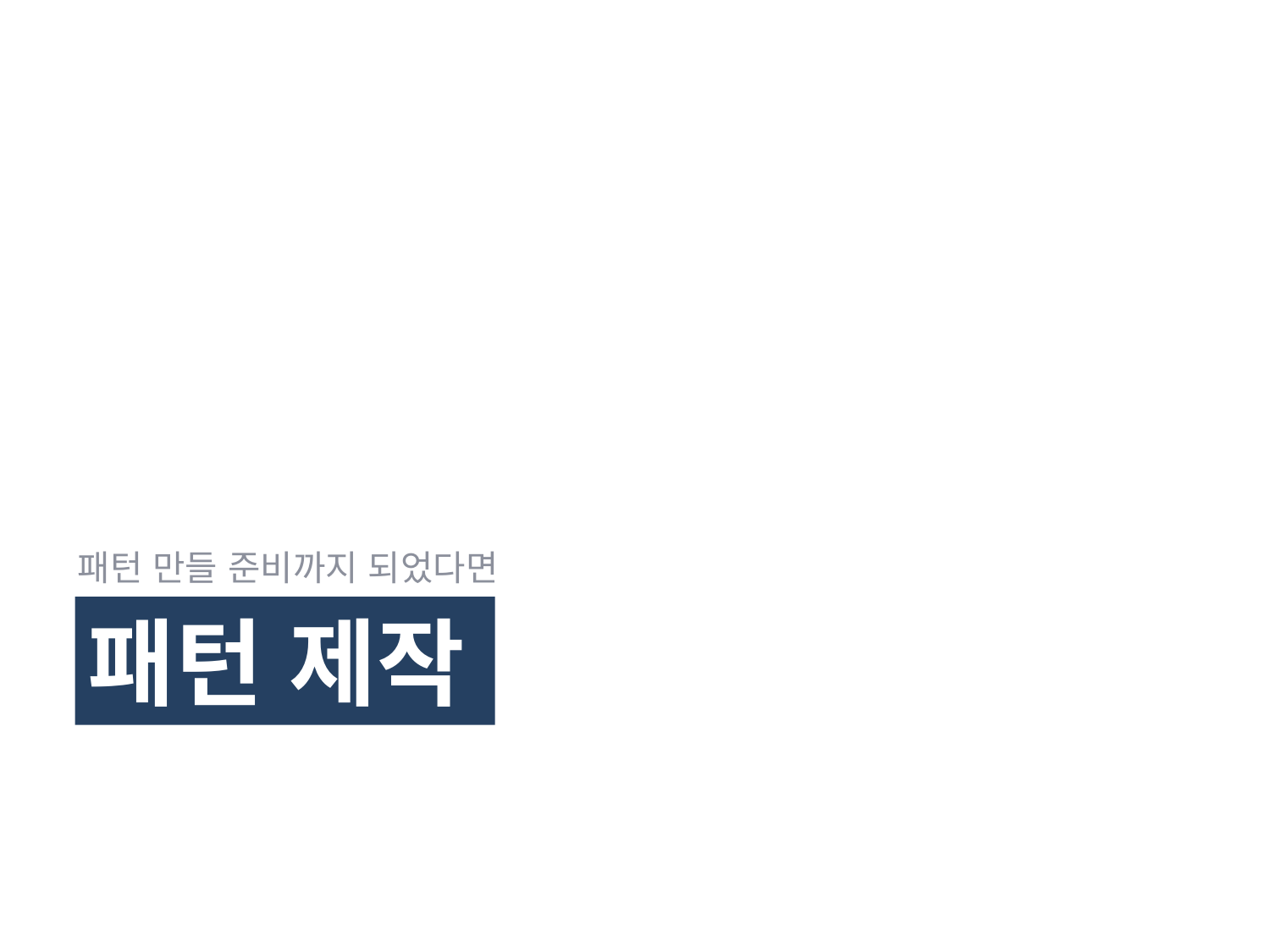

패턴 만들 준비까지 되었다면
# 패턴 제작